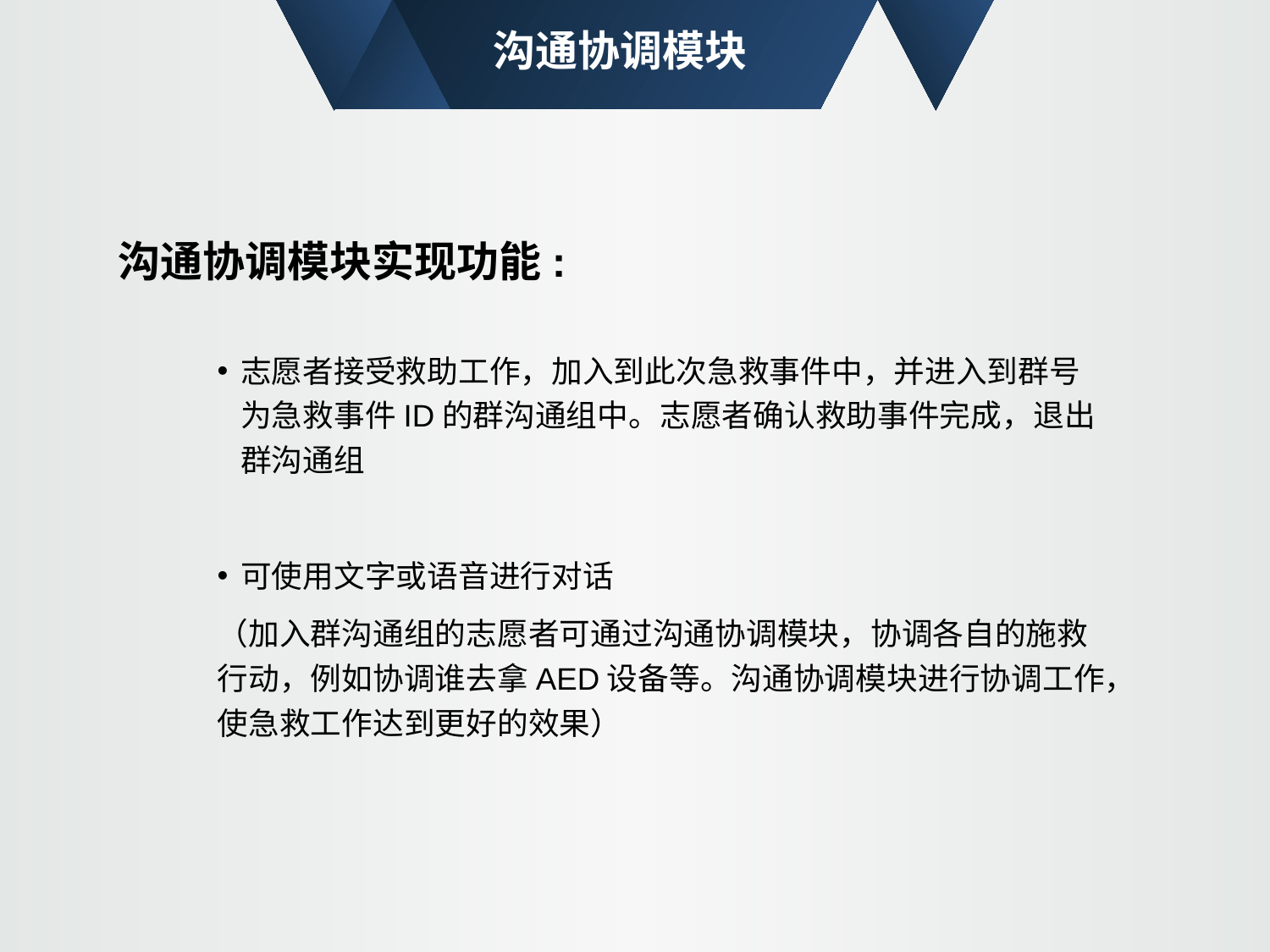

# 沟通协调模块
沟通协调模块实现功能:
志愿者接受救助工作，加入到此次急救事件中，并进入到群号为急救事件ID的群沟通组中。志愿者确认救助事件完成，退出群沟通组

可使用文字或语音进行对话
（加入群沟通组的志愿者可通过沟通协调模块，协调各自的施救行动，例如协调谁去拿AED设备等。沟通协调模块进行协调工作，使急救工作达到更好的效果）